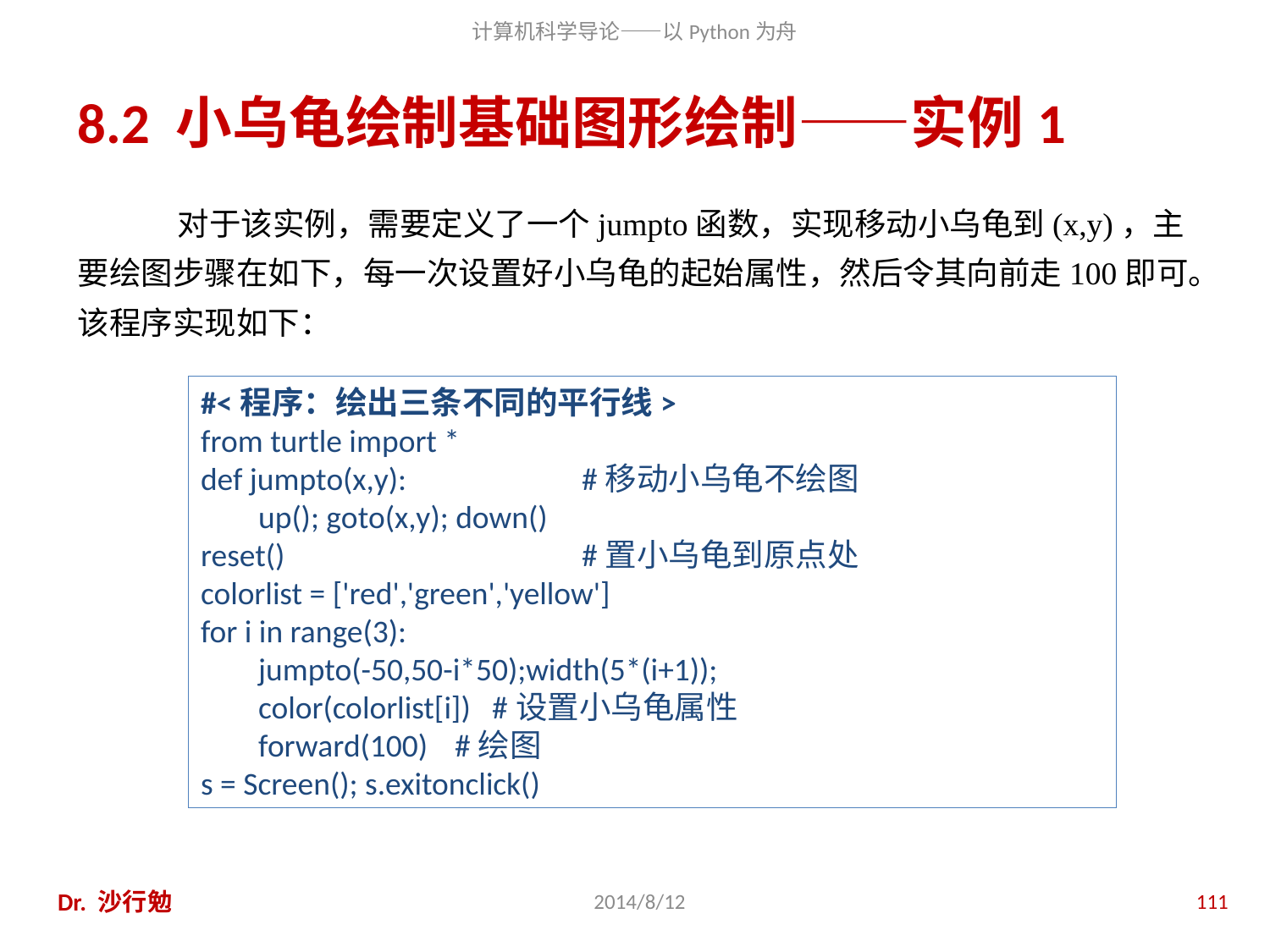

# 8.2 小乌龟绘制基础图形绘制——实例1
对于该实例，需要定义了一个jumpto函数，实现移动小乌龟到(x,y)，主要绘图步骤在如下，每一次设置好小乌龟的起始属性，然后令其向前走100即可。该程序实现如下：
#<程序：绘出三条不同的平行线>
from turtle import *
def jumpto(x,y):		#移动小乌龟不绘图
        up(); goto(x,y); down()
reset()			#置小乌龟到原点处
colorlist = ['red','green','yellow']
for i in range(3):
        jumpto(-50,50-i*50);width(5*(i+1));
        color(colorlist[i])   #设置小乌龟属性
        forward(100)	#绘图
s = Screen(); s.exitonclick()
Dr. 沙行勉
2014/8/12
111